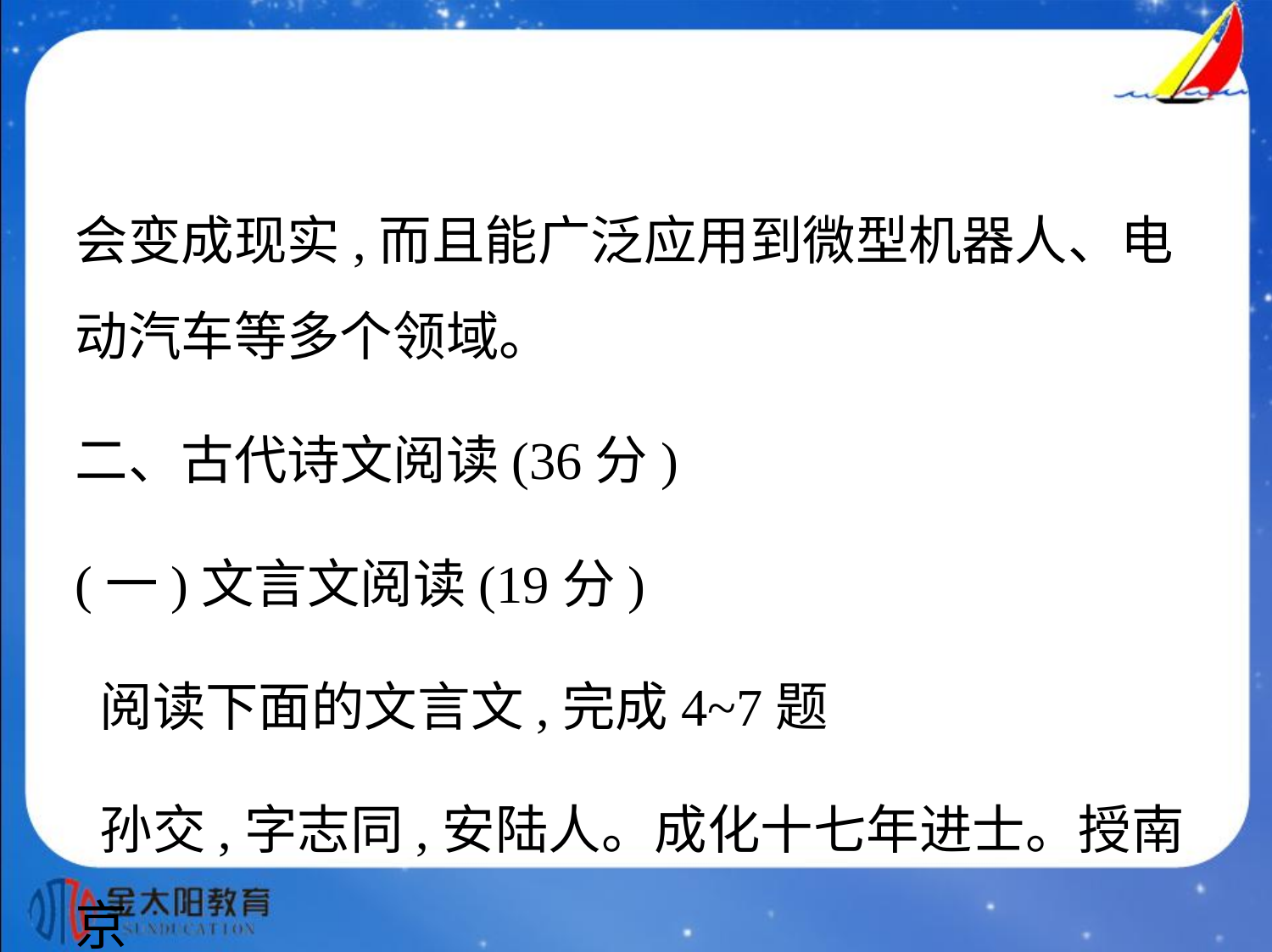

会变成现实,而且能广泛应用到微型机器人、电
动汽车等多个领域。
二、古代诗文阅读(36分)
(一)文言文阅读(19分)
 阅读下面的文言文,完成4~7题
 孙交,字志同,安陆人。成化十七年进士。授南京